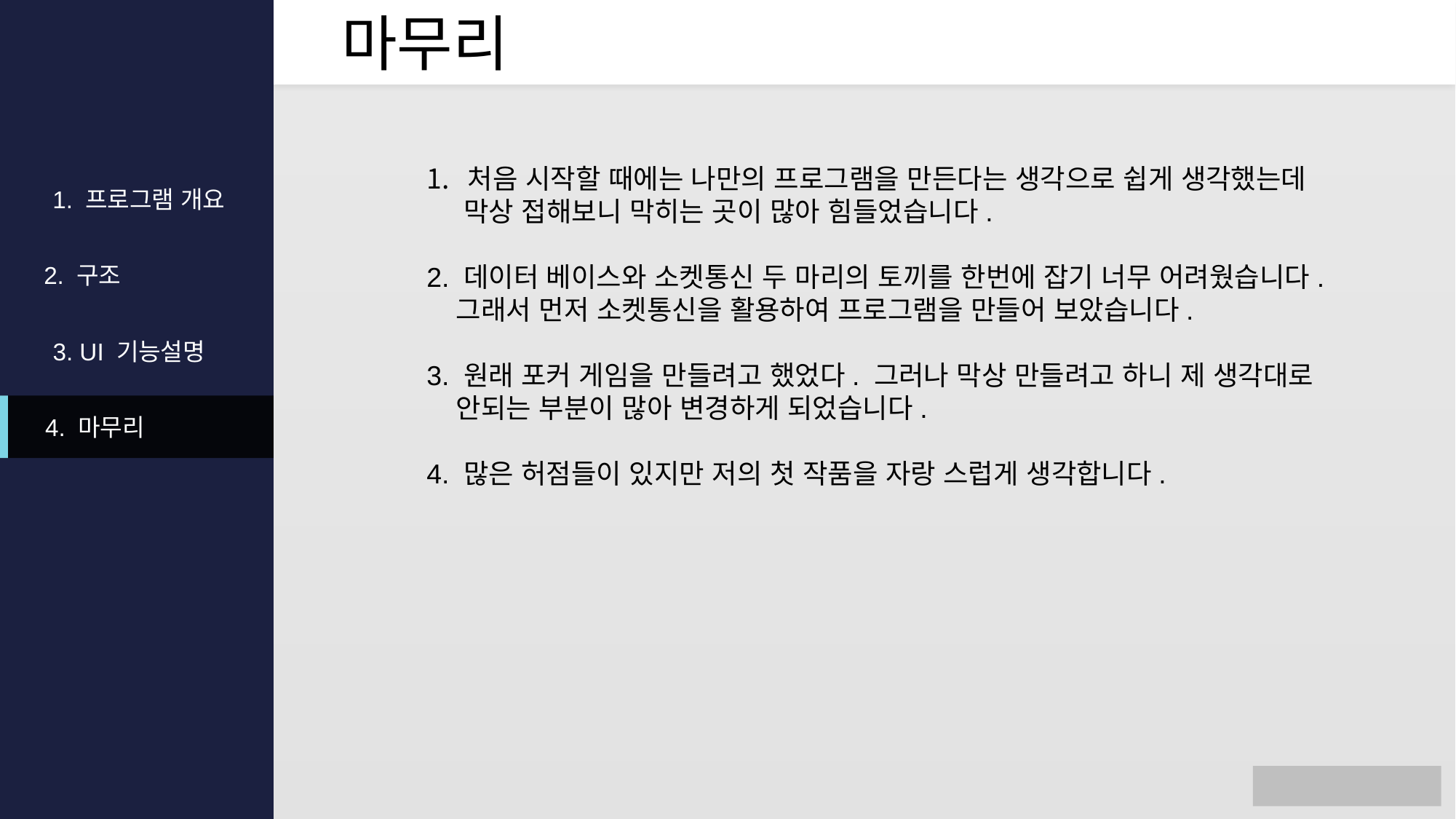

마무리
처음 시작할 때에는 나만의 프로그램을 만든다는 생각으로 쉽게 생각했는데
    막상 접해보니 막히는 곳이 많아 힘들었습니다.

2. 데이터 베이스와 소켓통신 두 마리의 토끼를 한번에 잡기 너무 어려웠습니다.
   그래서 먼저 소켓통신을 활용하여 프로그램을 만들어 보았습니다.

3. 원래 포커 게임을 만들려고 했었다. 그러나 막상 만들려고 하니 제 생각대로
   안되는 부분이 많아 변경하게 되었습니다.

4. 많은 허점들이 있지만 저의 첫 작품을 자랑 스럽게 생각합니다.